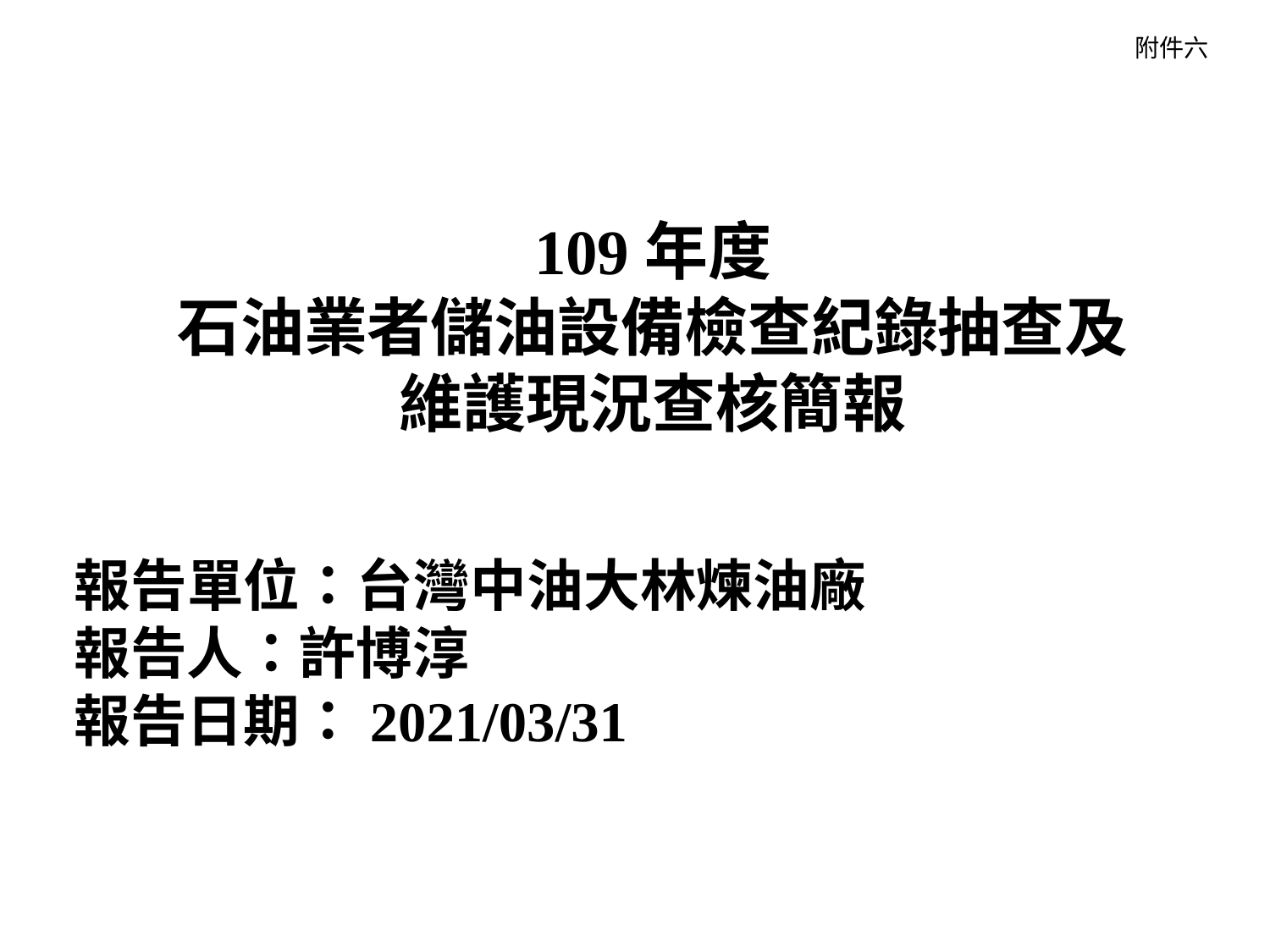

附件六
# 109年度
石油業者儲油設備檢查紀錄抽查及
維護現況查核簡報
報告單位：台灣中油大林煉油廠
報告人：許博淳
報告日期：2021/03/31